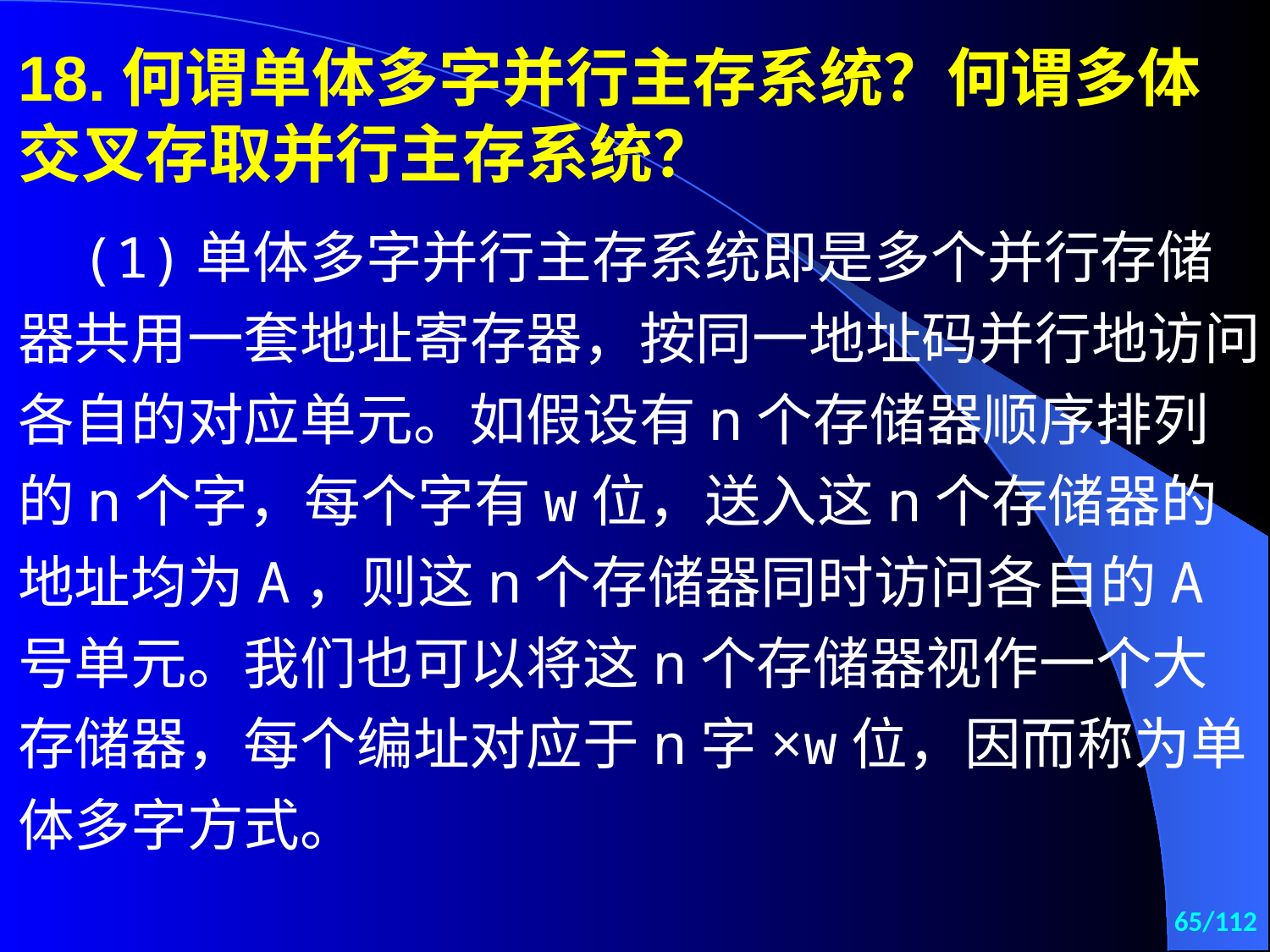

18.何谓单体多字并行主存系统？何谓多体交叉存取并行主存系统？
(1)单体多字并行主存系统即是多个并行存储器共用一套地址寄存器，按同一地址码并行地访问各自的对应单元。如假设有n个存储器顺序排列的n个字，每个字有w位，送入这n个存储器的地址均为A，则这n个存储器同时访问各自的A号单元。我们也可以将这n个存储器视作一个大存储器，每个编址对应于n字×w位，因而称为单体多字方式。
65/112